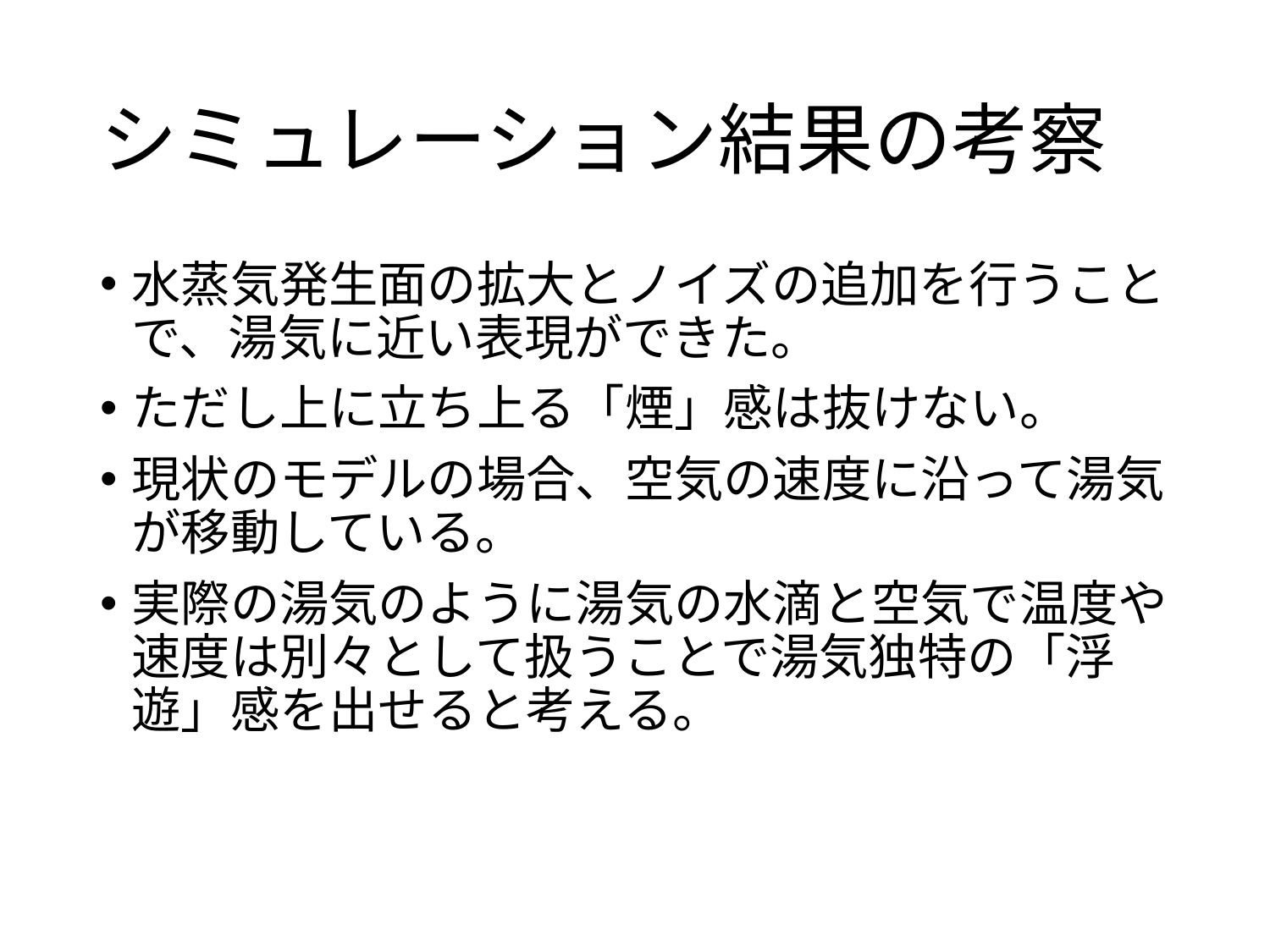

# シミュレーション結果の考察
水蒸気発生面の拡大とノイズの追加を行うことで、湯気に近い表現ができた。
ただし上に立ち上る「煙」感は抜けない。
現状のモデルの場合、空気の速度に沿って湯気が移動している。
実際の湯気のように湯気の水滴と空気で温度や速度は別々として扱うことで湯気独特の「浮遊」感を出せると考える。